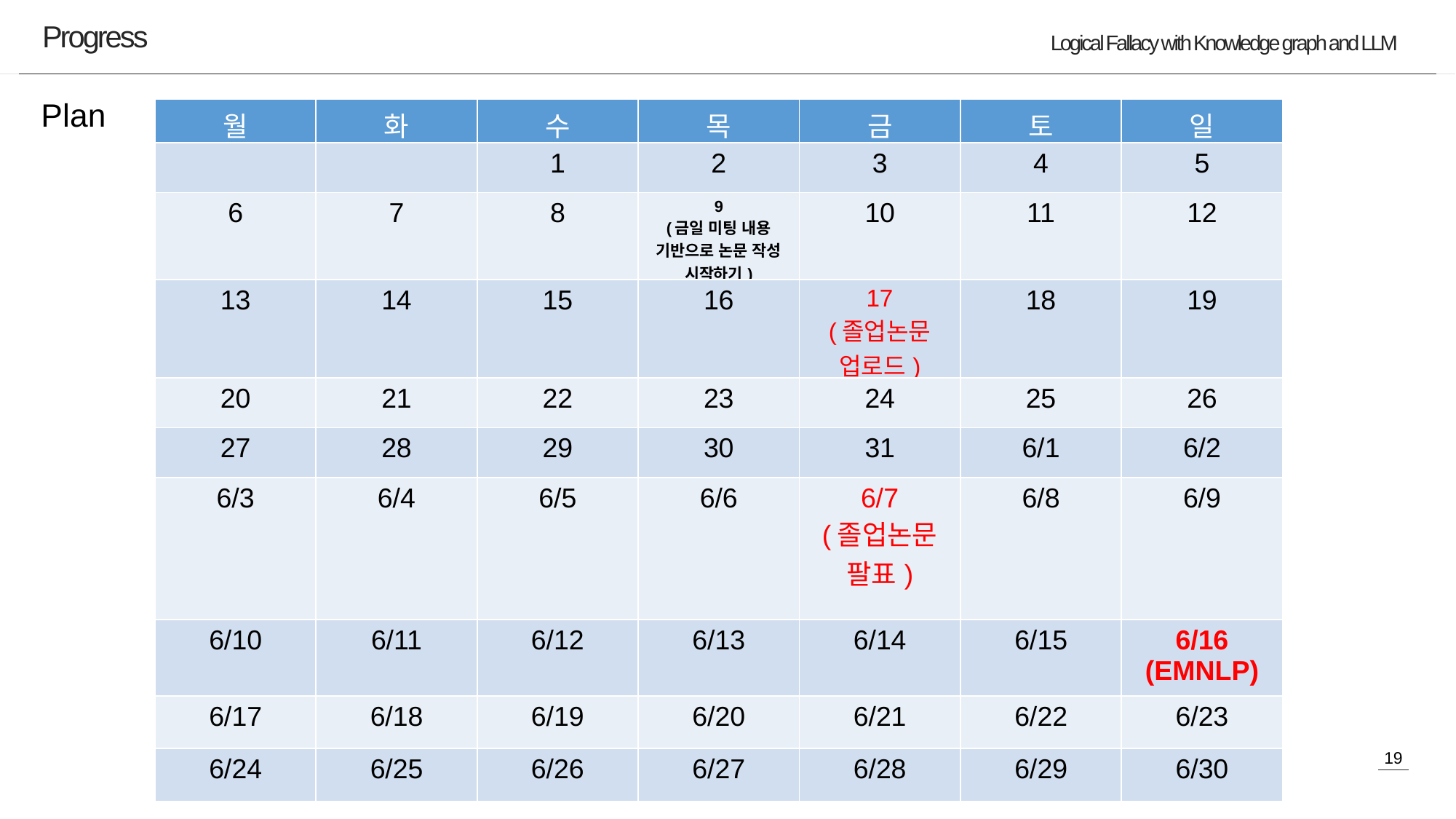

Progress
Plan
| 월 | 화 | 수 | 목 | 금 | 토 | 일 |
| --- | --- | --- | --- | --- | --- | --- |
|  |  | 1 | 2 | 3 | 4 | 5 |
| 6 | 7 | 8 | 9 (금일 미팅 내용 기반으로 논문 작성 시작하기) | 10 | 11 | 12 |
| 13 | 14 | 15 | 16 | 17 (졸업논문 업로드) | 18 | 19 |
| 20 | 21 | 22 | 23 | 24 | 25 | 26 |
| 27 | 28 | 29 | 30 | 31 | 6/1 | 6/2 |
| 6/3 | 6/4 | 6/5 | 6/6 | 6/7 (졸업논문 팔표) | 6/8 | 6/9 |
| 6/10 | 6/11 | 6/12 | 6/13 | 6/14 | 6/15 | 6/16 (EMNLP) |
| 6/17 | 6/18 | 6/19 | 6/20 | 6/21 | 6/22 | 6/23 |
| 6/24 | 6/25 | 6/26 | 6/27 | 6/28 | 6/29 | 6/30 |